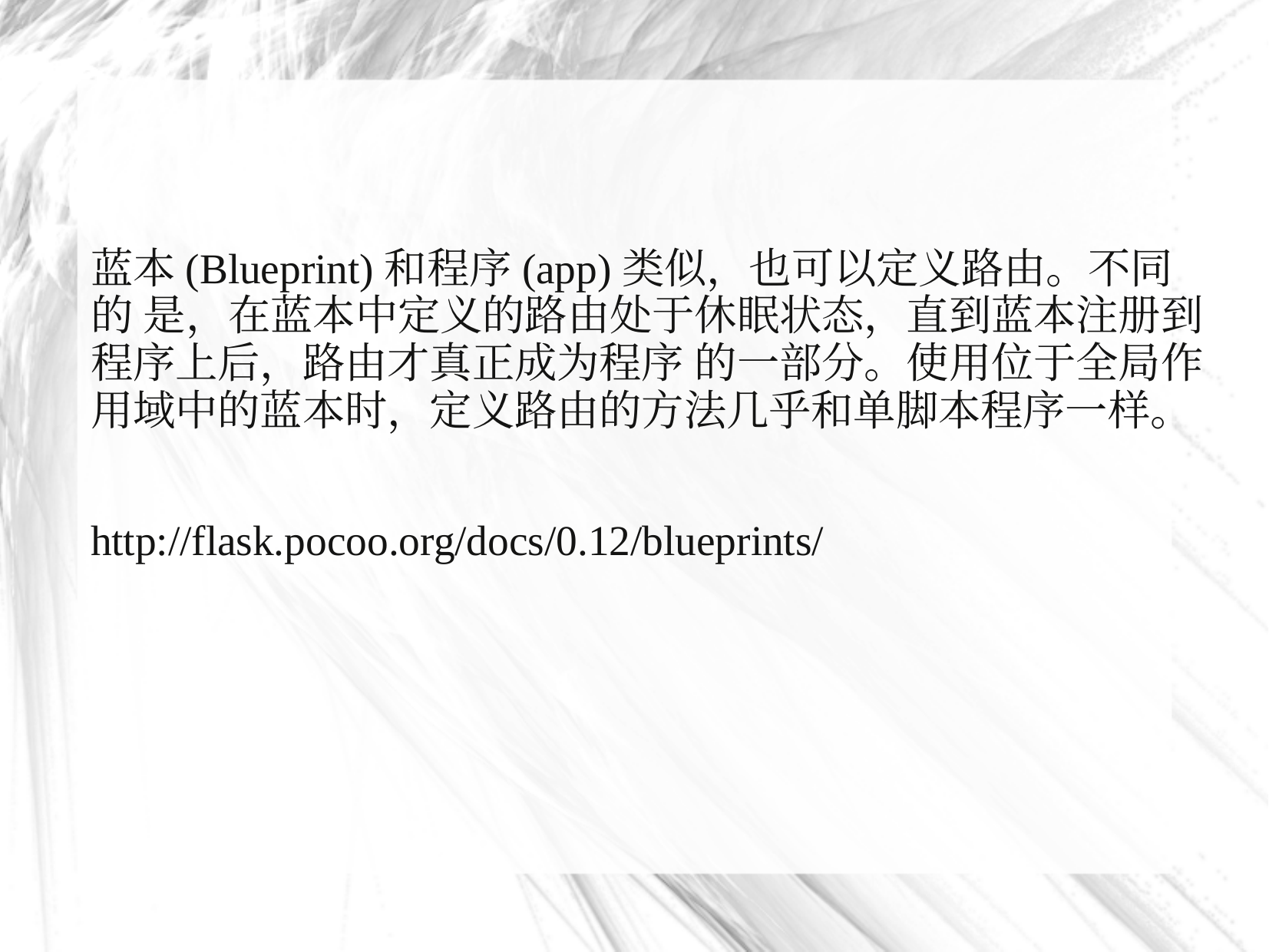

#
蓝本(Blueprint)和程序(app)类似，也可以定义路由。不同的 是，在蓝本中定义的路由处于休眠状态，直到蓝本注册到程序上后，路由才真正成为程序 的一部分。使用位于全局作用域中的蓝本时，定义路由的方法几乎和单脚本程序一样。

http://flask.pocoo.org/docs/0.12/blueprints/